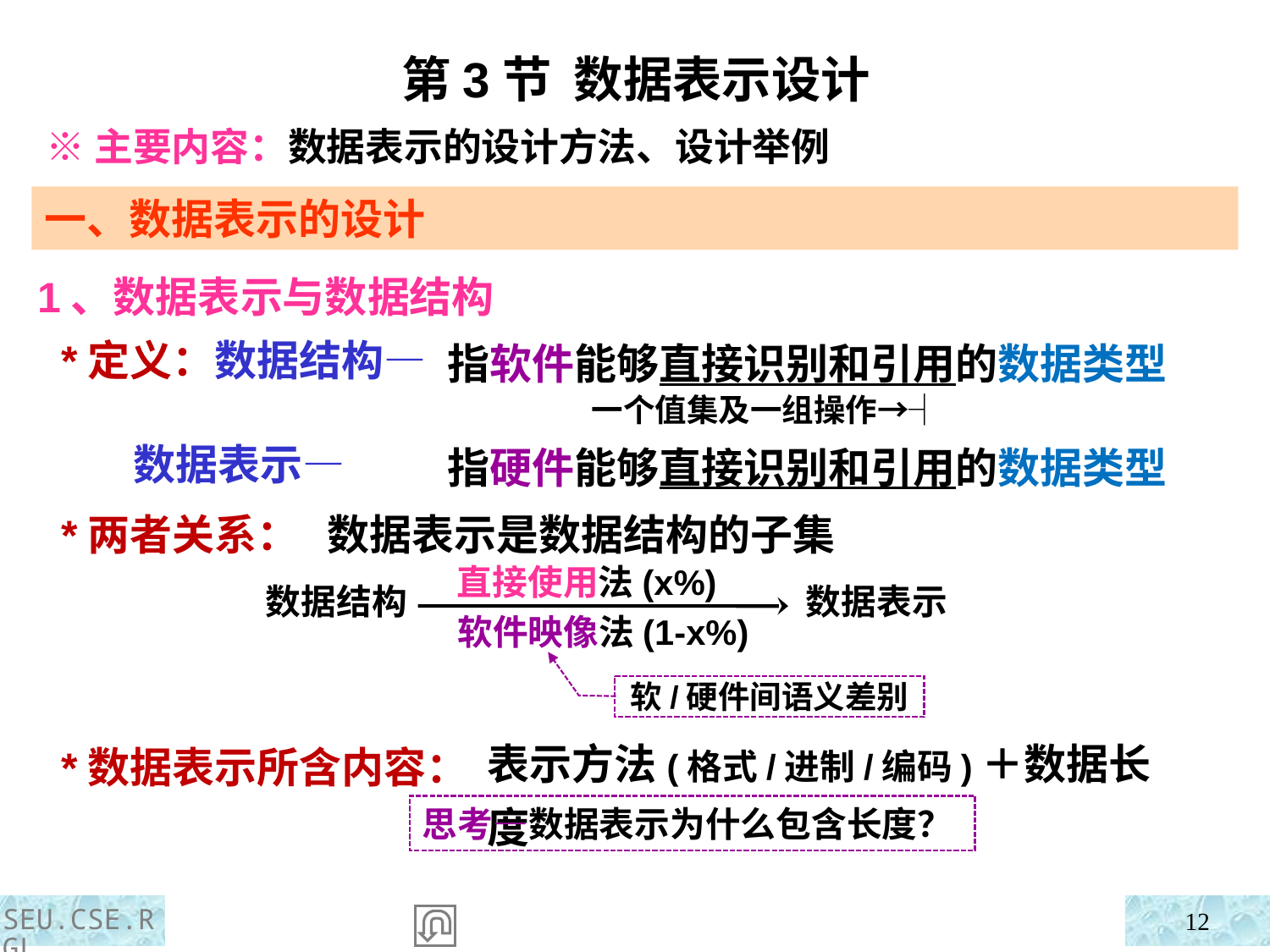

第3节  数据表示设计
 ※主要内容：数据表示的设计方法、设计举例
一、数据表示的设计
1、数据表示与数据结构
  *定义：数据结构—

         数据表示—
  *两者关系：

  *数据表示所含内容：
指软件能够直接识别和引用的数据类型
                   一个值集及一组操作→┤
指硬件能够直接识别和引用的数据类型
数据表示是数据结构的子集
直接使用法(x%)
数据结构
数据表示

软件映像法(1-x%)
软/硬件间语义差别
表示方法(格式/进制/编码)＋数据长度
思考—数据表示为什么包含长度？
SEU.CSE.RGL
12